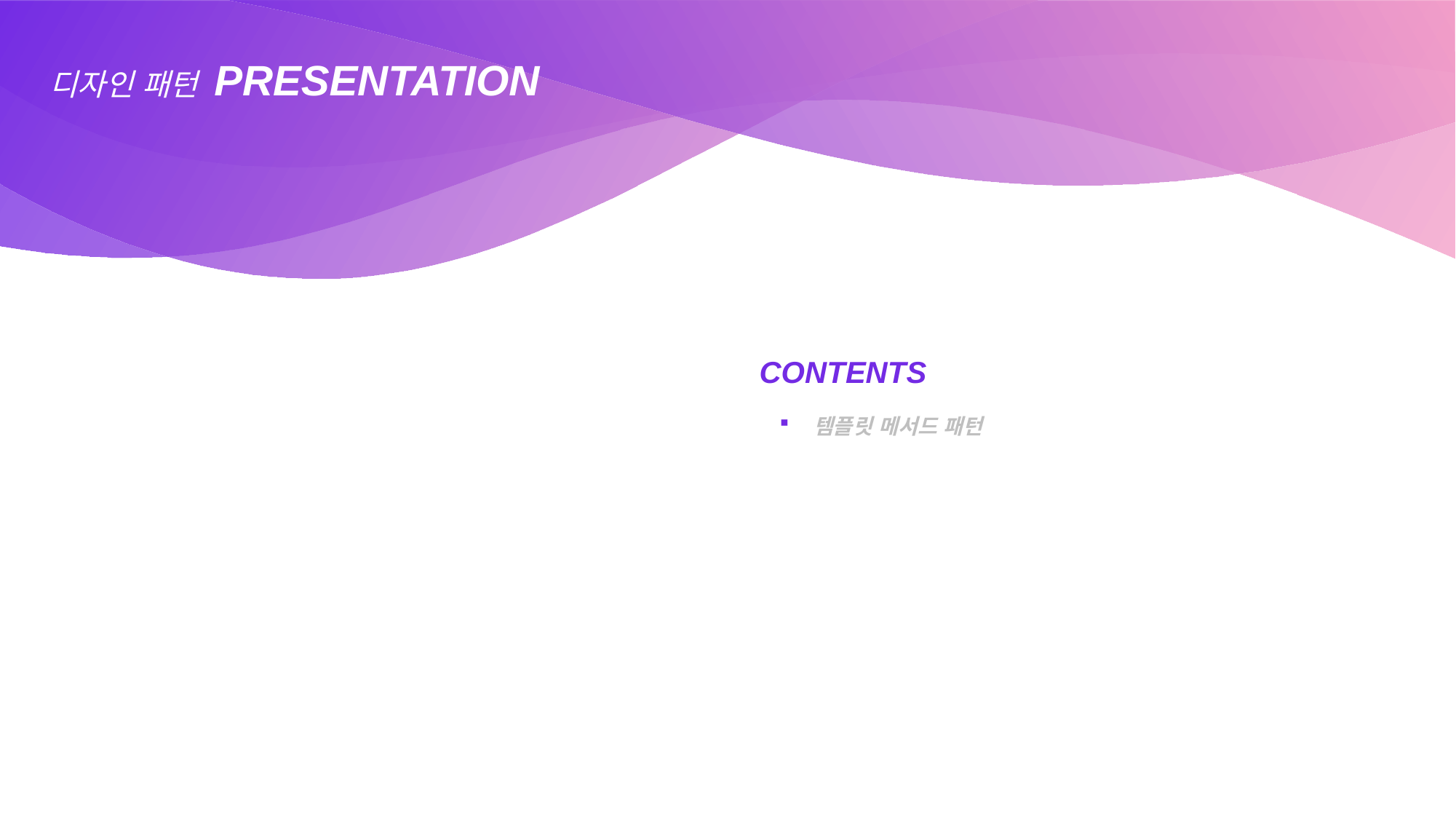

디자인 패턴 PRESENTATION
CONTENTS
템플릿 메서드 패턴